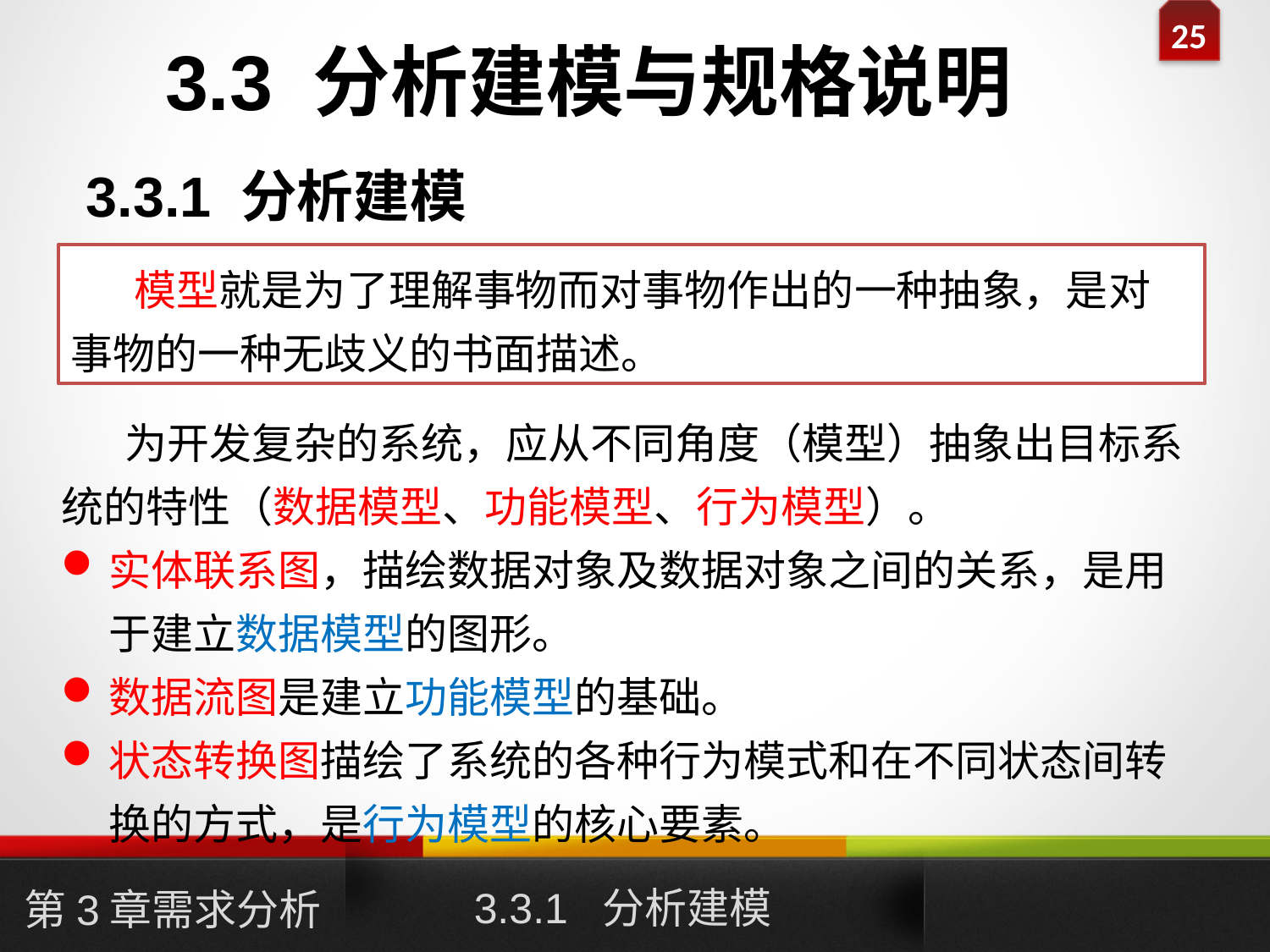

# 3.3 分析建模与规格说明
3.3.1 分析建模
模型就是为了理解事物而对事物作出的一种抽象，是对事物的一种无歧义的书面描述。
为开发复杂的系统，应从不同角度（模型）抽象出目标系统的特性（数据模型、功能模型、行为模型）。
实体联系图，描绘数据对象及数据对象之间的关系，是用于建立数据模型的图形。
数据流图是建立功能模型的基础。
状态转换图描绘了系统的各种行为模式和在不同状态间转换的方式，是行为模型的核心要素。
3.3.1  分析建模
第3章需求分析